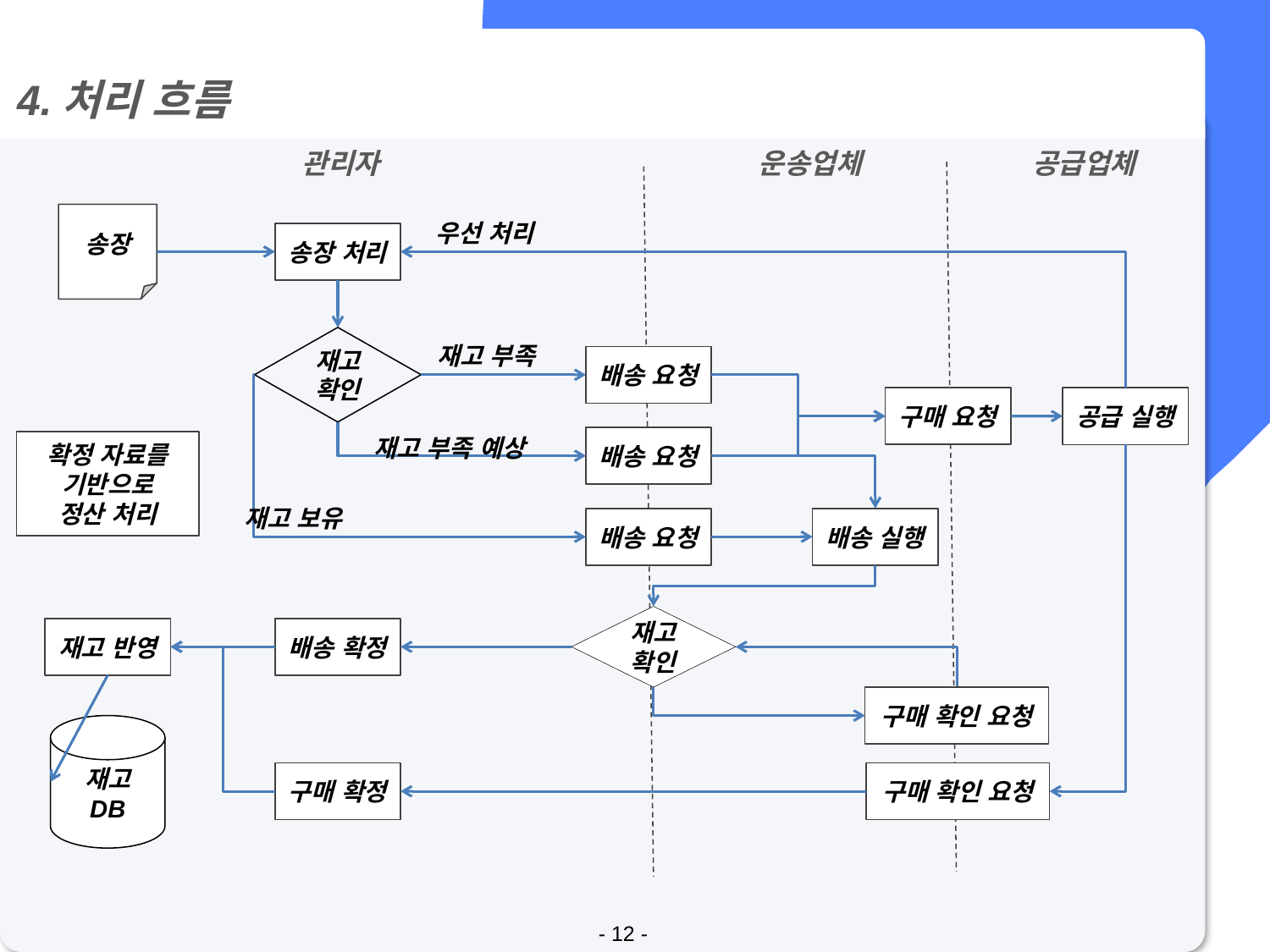

4.처리 흐름

관리자
운송업체
공급업체
송장
우선 처리
송장 처리
재고 확인
재고 부족
배송 요청
구매 요청
공급 실행
재고 부족 예상
배송 요청
확정 자료를
기반으로
정산 처리
재고 보유
배송 요청
배송 실행
재고확인
재고 반영
배송 확정
구매 확인 요청
재고
DB
구매 확인 요청
구매 확정
- 12 -